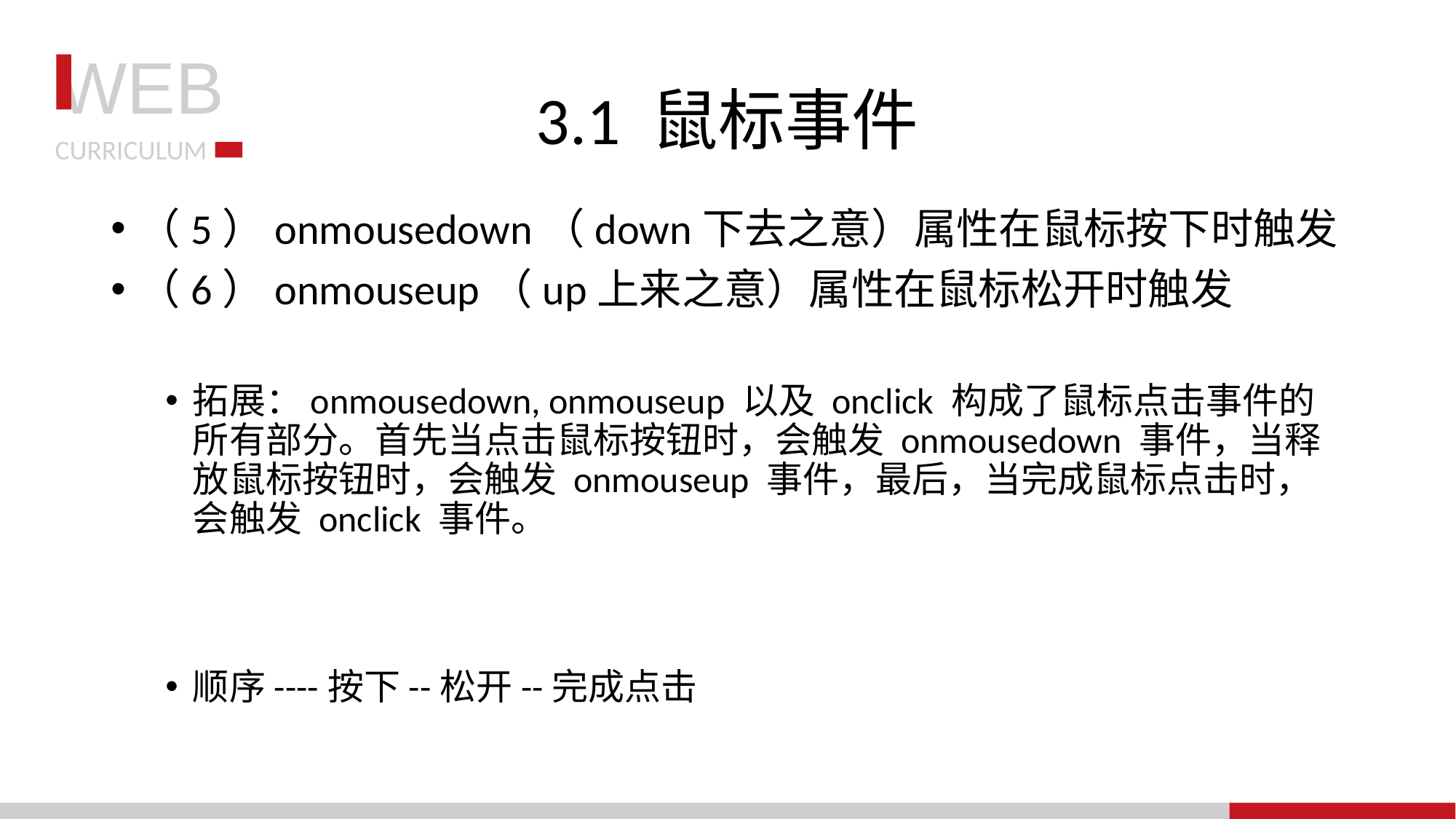

# 3.1 鼠标事件
（5）onmousedown（down下去之意）属性在鼠标按下时触发
（6）onmouseup（up上来之意）属性在鼠标松开时触发

拓展：onmousedown, onmouseup 以及 onclick 构成了鼠标点击事件的所有部分。首先当点击鼠标按钮时，会触发 onmousedown 事件，当释放鼠标按钮时，会触发 onmouseup 事件，最后，当完成鼠标点击时，会触发 onclick 事件。

顺序----按下--松开--完成点击